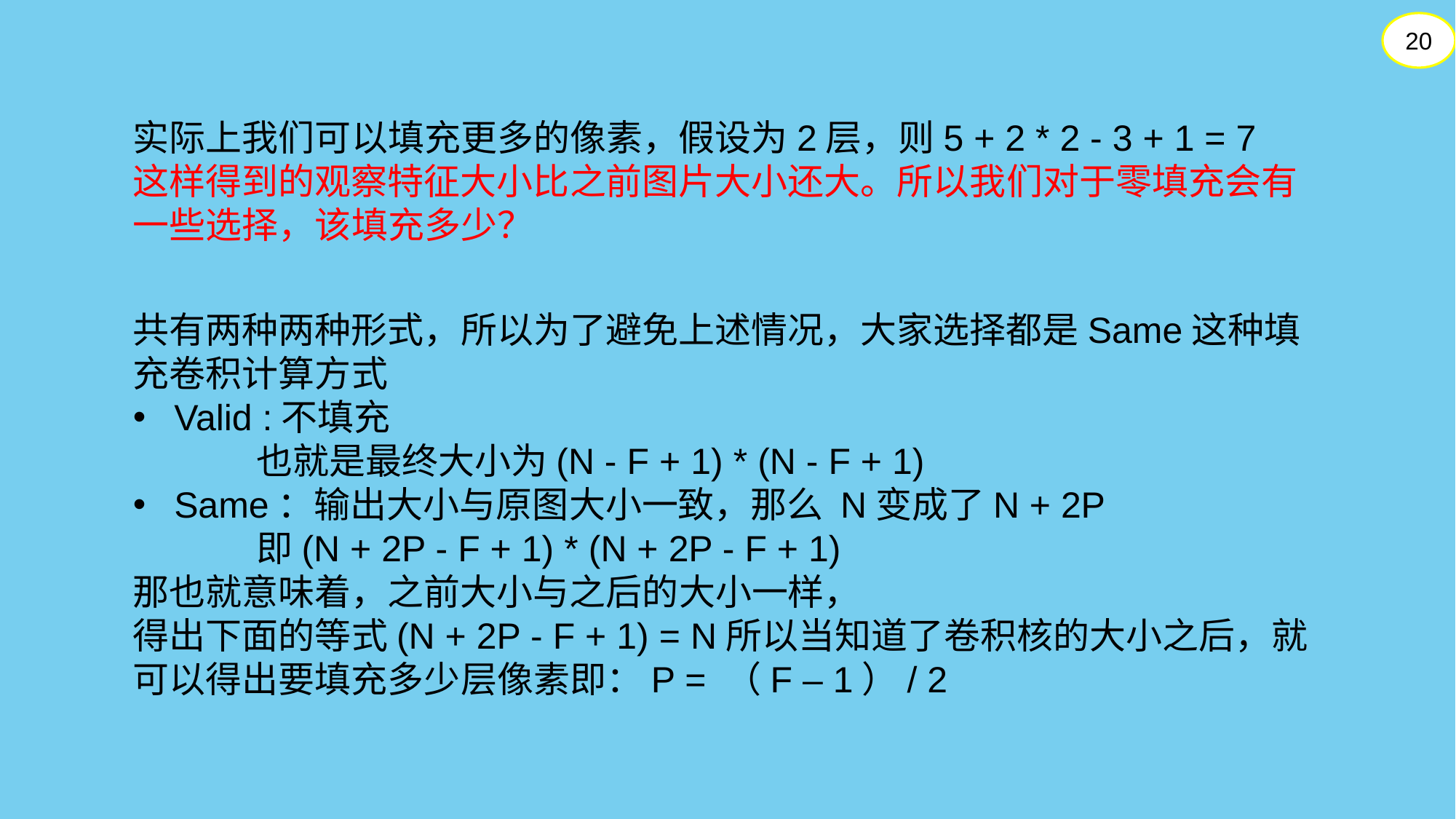

20
实际上我们可以填充更多的像素，假设为2层，则5 + 2 * 2 - 3 + 1 = 7
这样得到的观察特征大小比之前图片大小还大。所以我们对于零填充会有一些选择，该填充多少？

共有两种两种形式，所以为了避免上述情况，大家选择都是Same这种填充卷积计算方式
Valid :不填充
              也就是最终大小为(N - F + 1) * (N - F + 1)
Same：输出大小与原图大小一致，那么 N变成了N + 2P
              即(N + 2P - F + 1) * (N + 2P - F + 1)
那也就意味着，之前大小与之后的大小一样，
得出下面的等式(N + 2P - F + 1) = N所以当知道了卷积核的大小之后，就可以得出要填充多少层像素即：P = （F – 1）/ 2